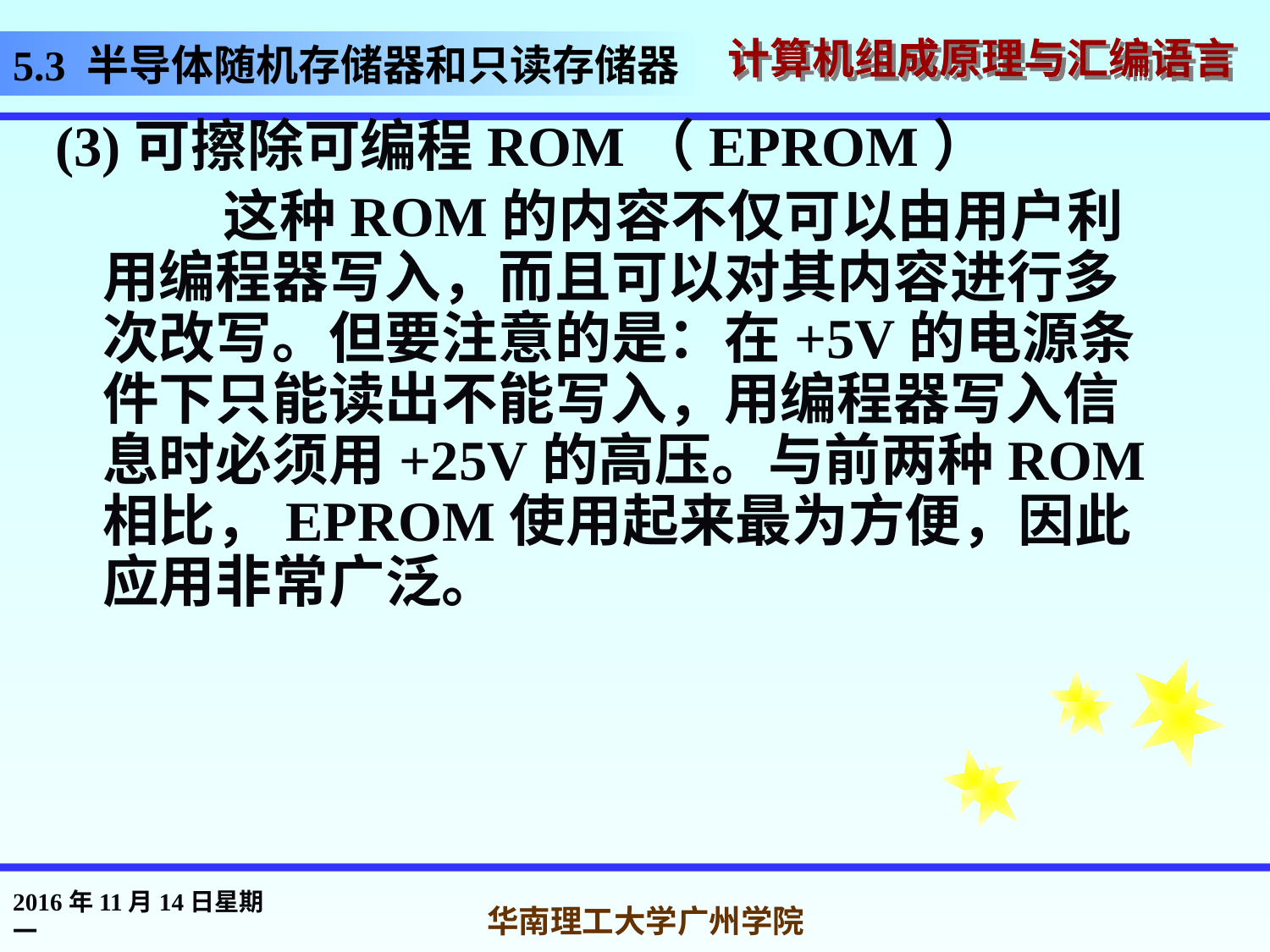

# 5.3 半导体随机存储器和只读存储器
(3)可擦除可编程ROM（EPROM）
            这种ROM的内容不仅可以由用户利用编程器写入，而且可以对其内容进行多次改写。但要注意的是：在+5V的电源条件下只能读出不能写入，用编程器写入信息时必须用+25V的高压。与前两种ROM相比，EPROM使用起来最为方便，因此应用非常广泛。
2016年11月14日星期一
华南理工大学广州学院